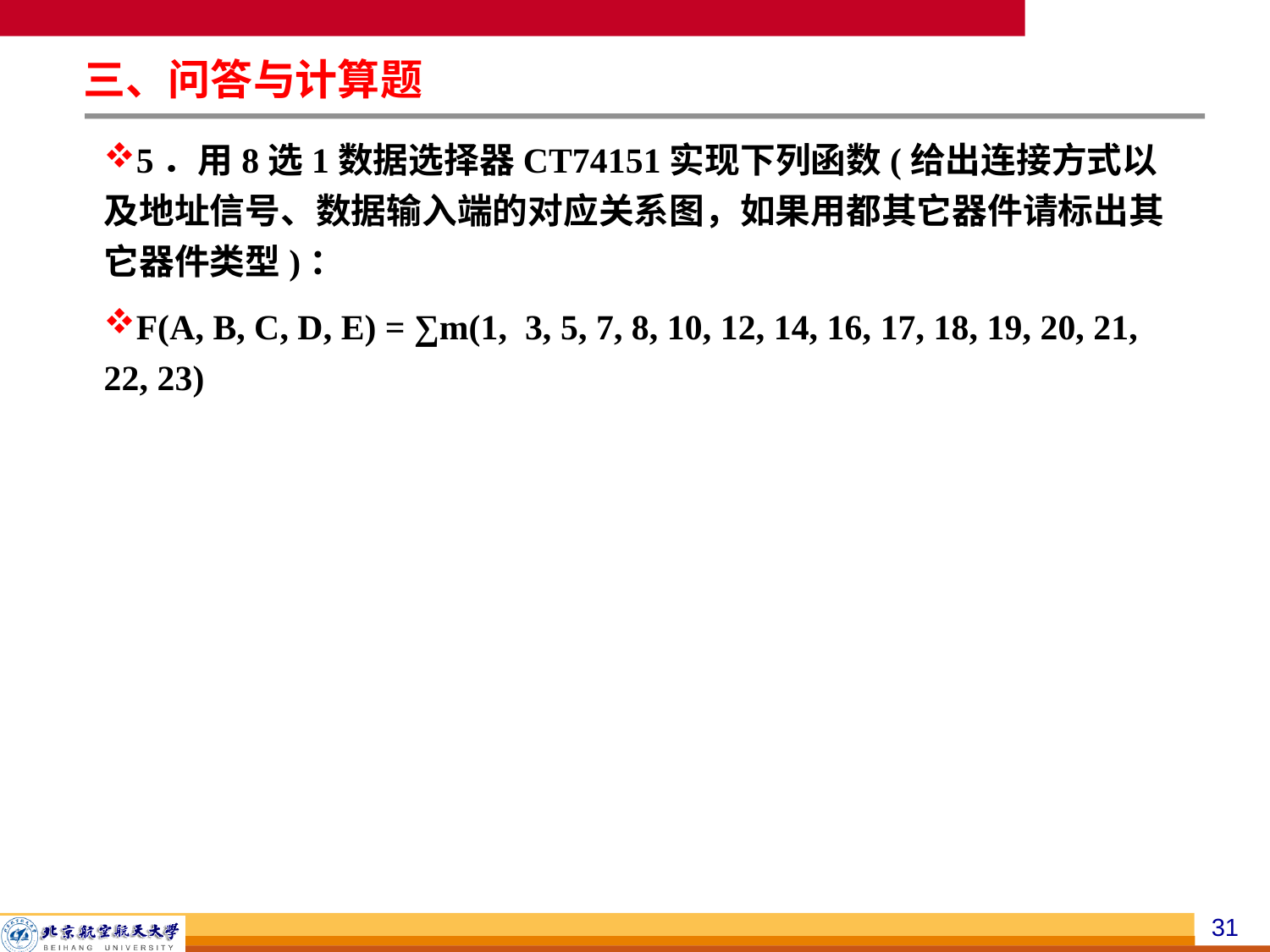

三、问答与计算题
5．用8选1数据选择器CT74151实现下列函数(给出连接方式以及地址信号、数据输入端的对应关系图，如果用都其它器件请标出其它器件类型)：
F(A, B, C, D, E) = ∑m(1,  3, 5, 7, 8, 10, 12, 14, 16, 17, 18, 19, 20, 21, 22, 23)